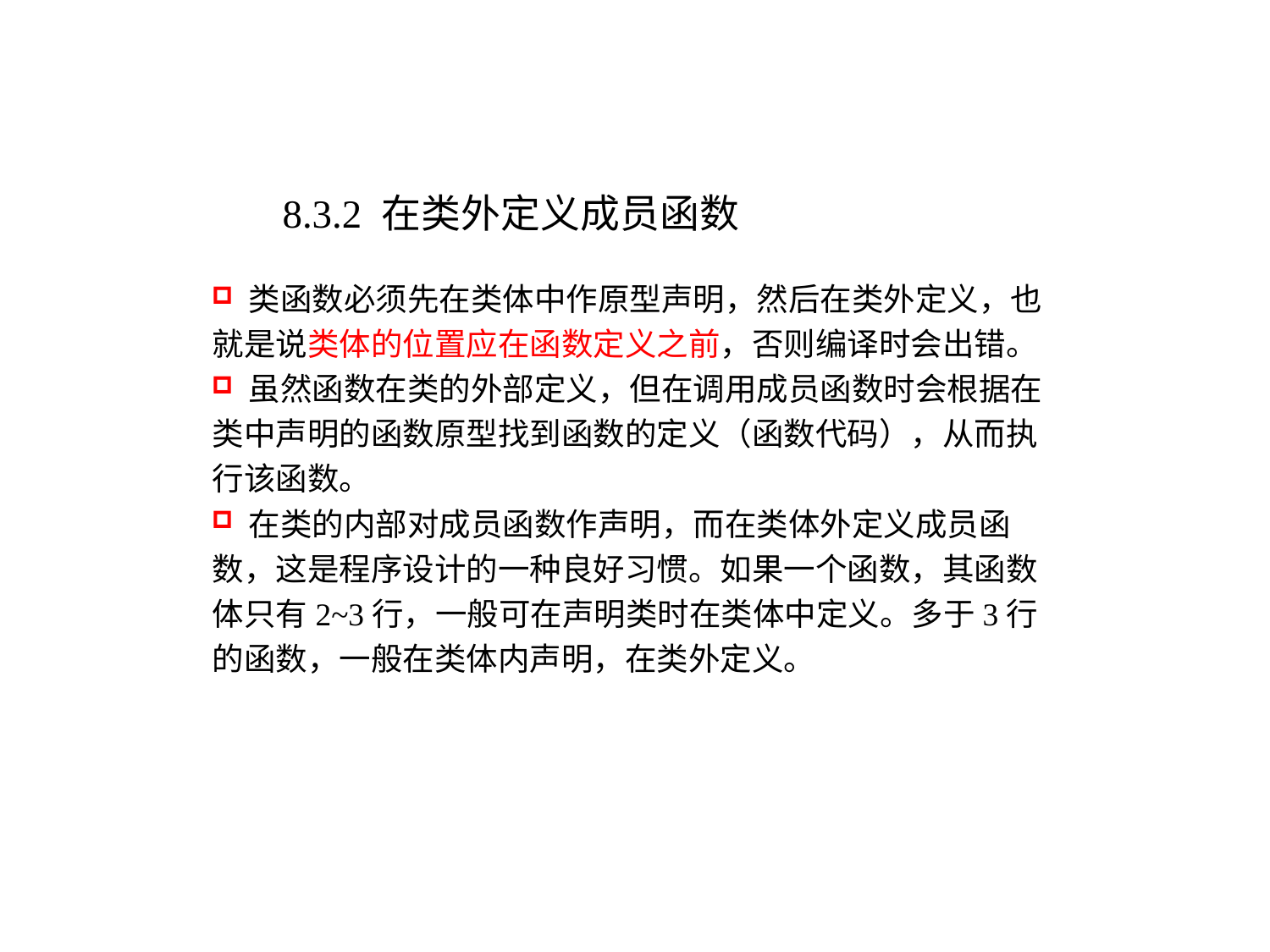

8.3.2 在类外定义成员函数
 类函数必须先在类体中作原型声明，然后在类外定义，也就是说类体的位置应在函数定义之前，否则编译时会出错。
 虽然函数在类的外部定义，但在调用成员函数时会根据在类中声明的函数原型找到函数的定义（函数代码），从而执行该函数。
 在类的内部对成员函数作声明，而在类体外定义成员函数，这是程序设计的一种良好习惯。如果一个函数，其函数体只有2~3行，一般可在声明类时在类体中定义。多于3行的函数，一般在类体内声明，在类外定义。